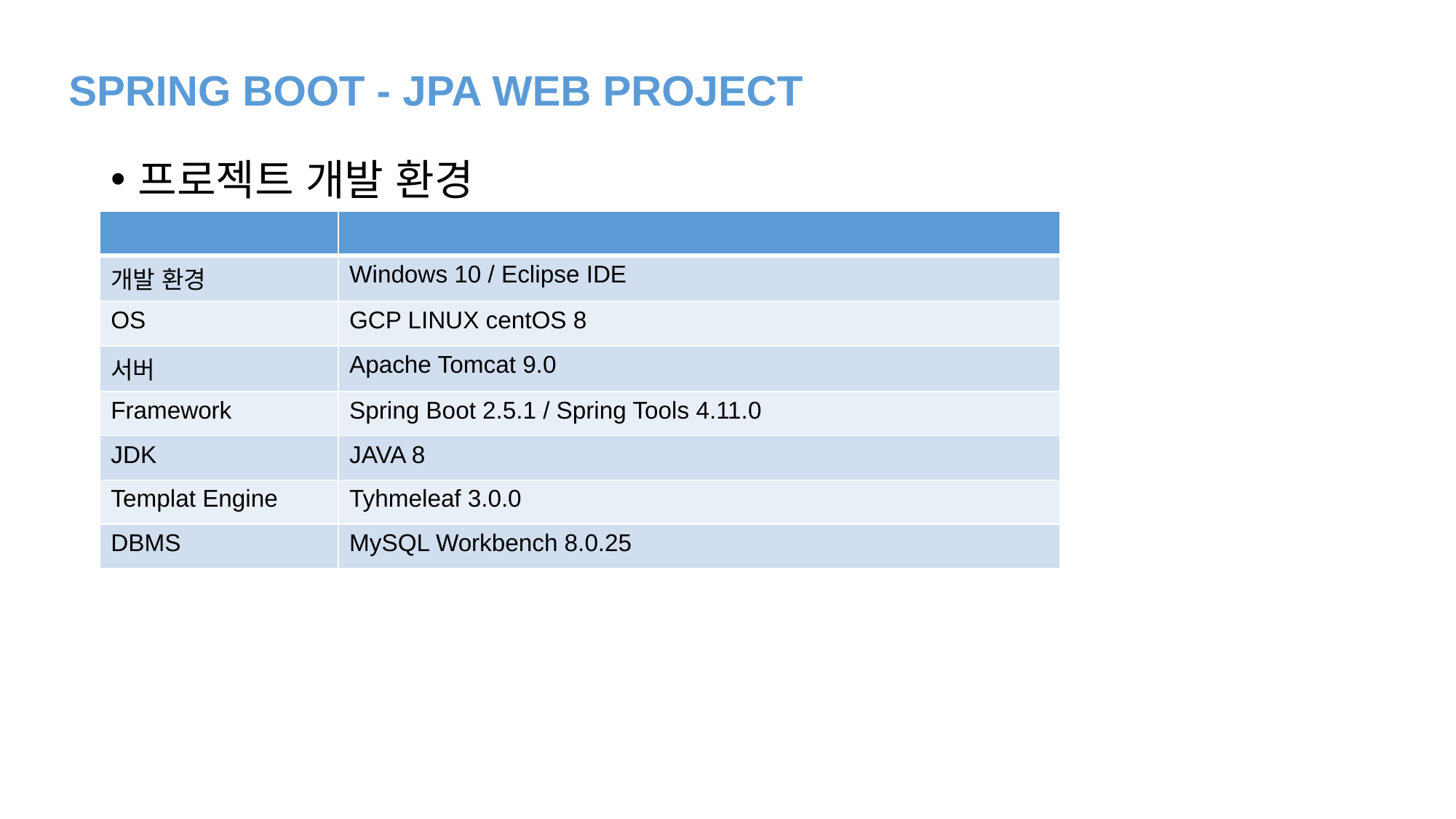

프로젝트 개발 환경
|  |  |
| --- | --- |
| 개발 환경 | Windows 10 / Eclipse IDE |
| OS | GCP LINUX centOS 8 |
| 서버 | Apache Tomcat 9.0 |
| Framework | Spring Boot 2.5.1 / Spring Tools 4.11.0 |
| JDK | JAVA 8 |
| Templat Engine | Tyhmeleaf 3.0.0 |
| DBMS | MySQL Workbench 8.0.25 |